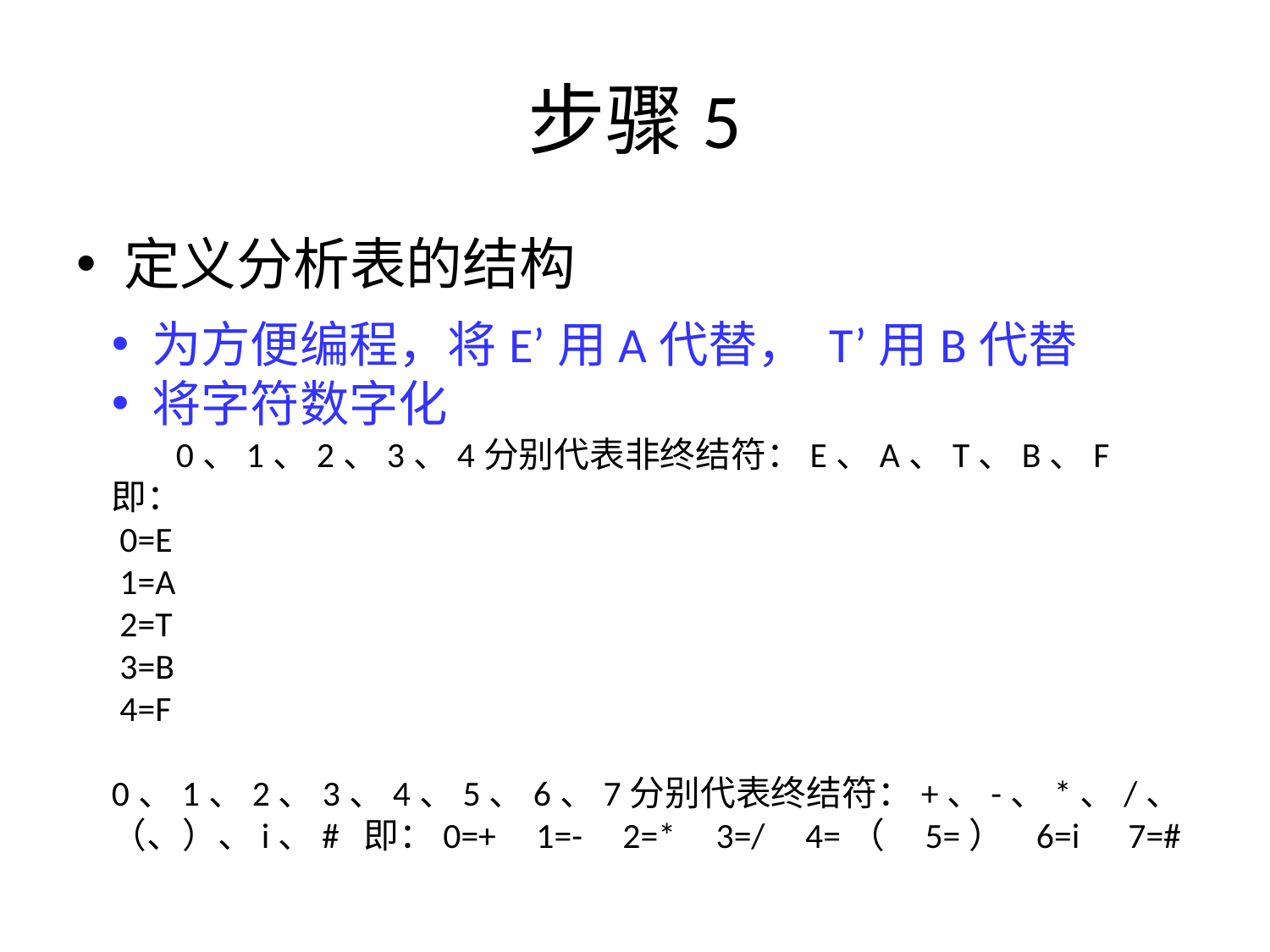

# 步骤5
定义分析表的结构
 为方便编程，将E’用A代替， T’用B代替
 将字符数字化
        0、1、2、3、4分别代表非终结符：E、A、T、B、F
即：
 0=E
 1=A
 2=T
 3=B
 4=F

0、1、2、3、4、5、6、7分别代表终结符：+、-、*、/、（、）、i、#  即：0=+     1=-     2=*     3=/     4=（    5=）   6=i      7=#